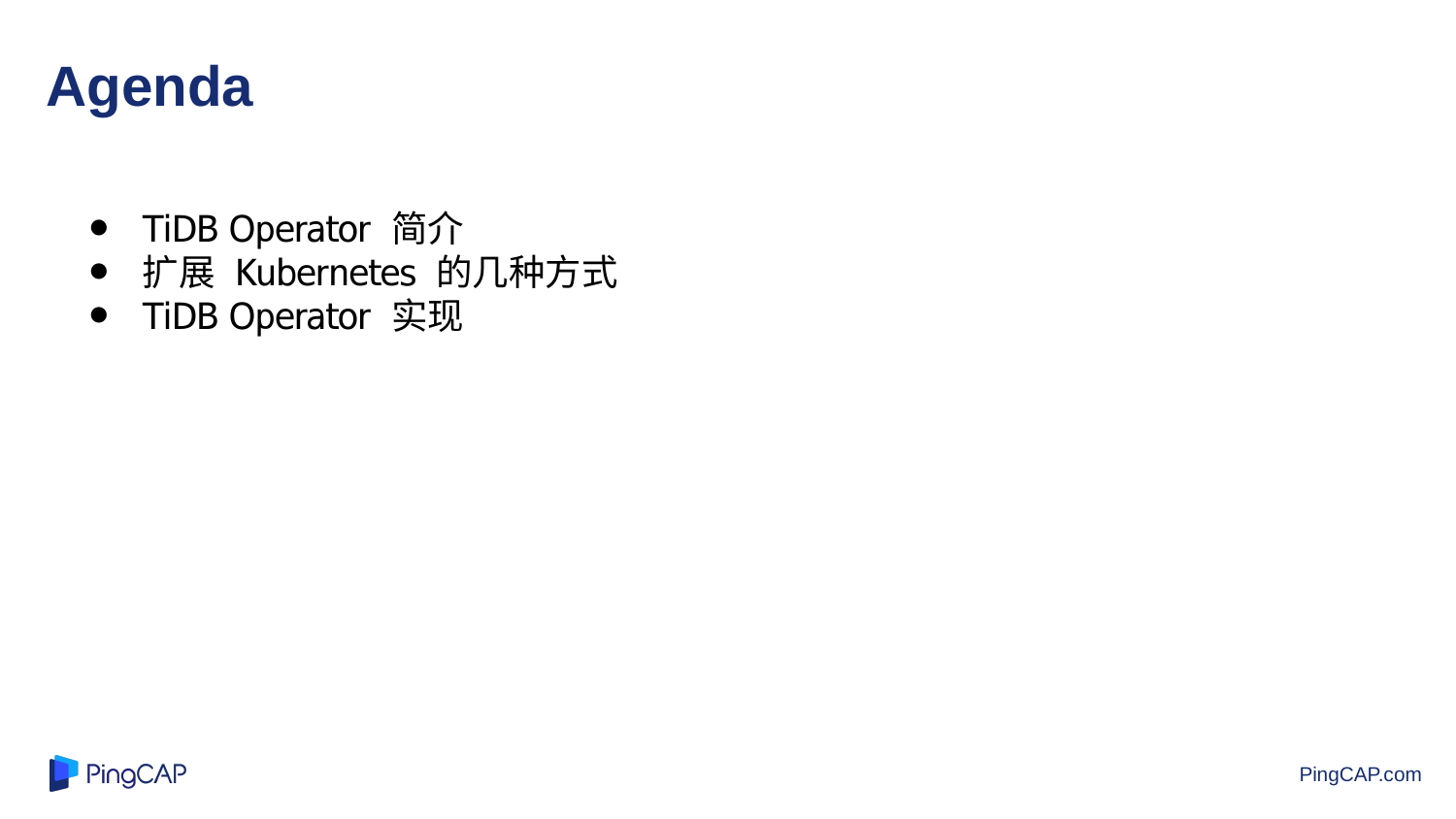

Agenda
TiDB Operator 简介
扩展 Kubernetes 的几种方式
TiDB Operator 实现